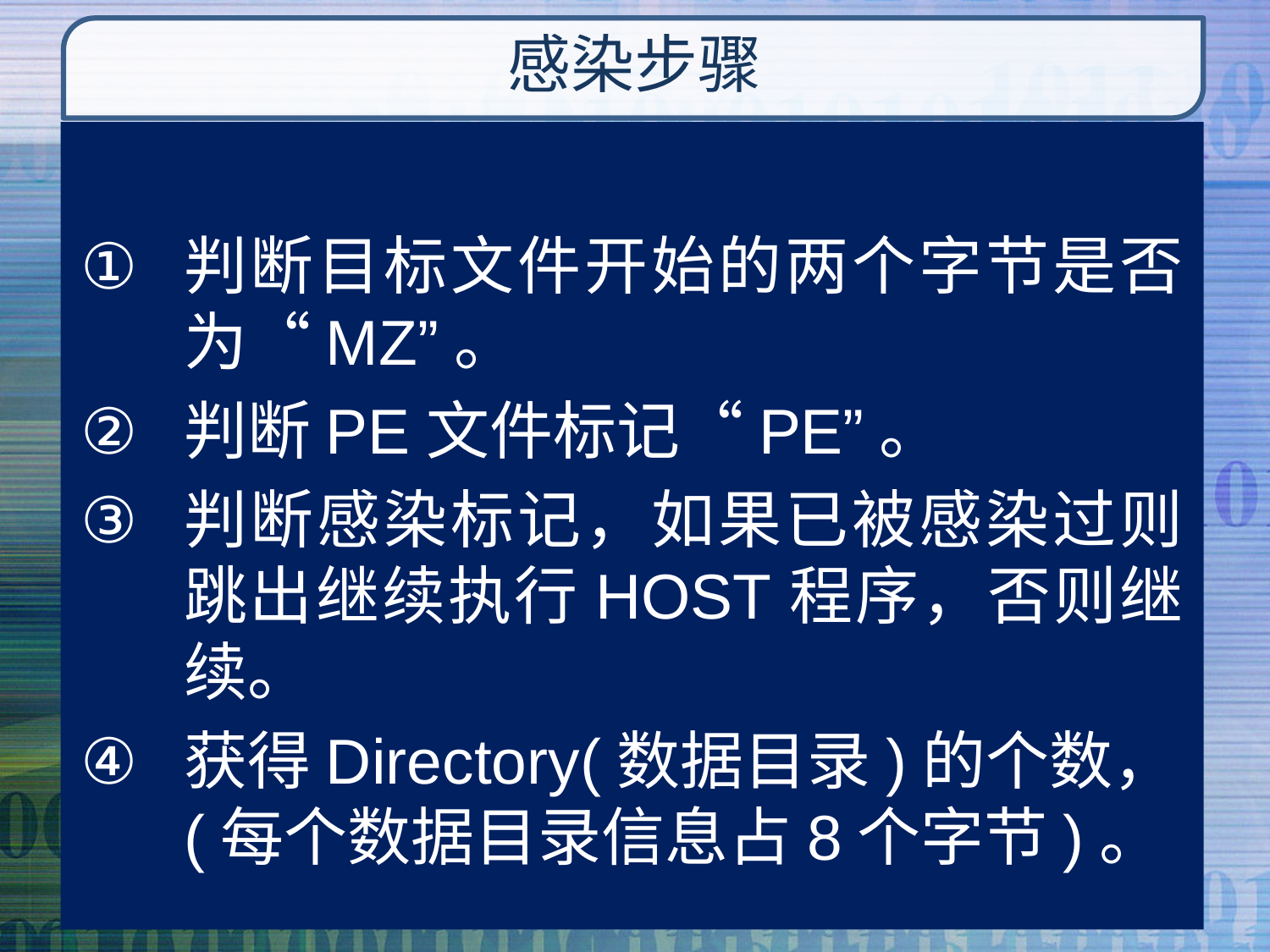

# 感染步骤

判断目标文件开始的两个字节是否为“MZ”。
判断PE文件标记“PE”。
判断感染标记，如果已被感染过则跳出继续执行HOST程序，否则继续。
获得Directory(数据目录)的个数，(每个数据目录信息占8个字节)。